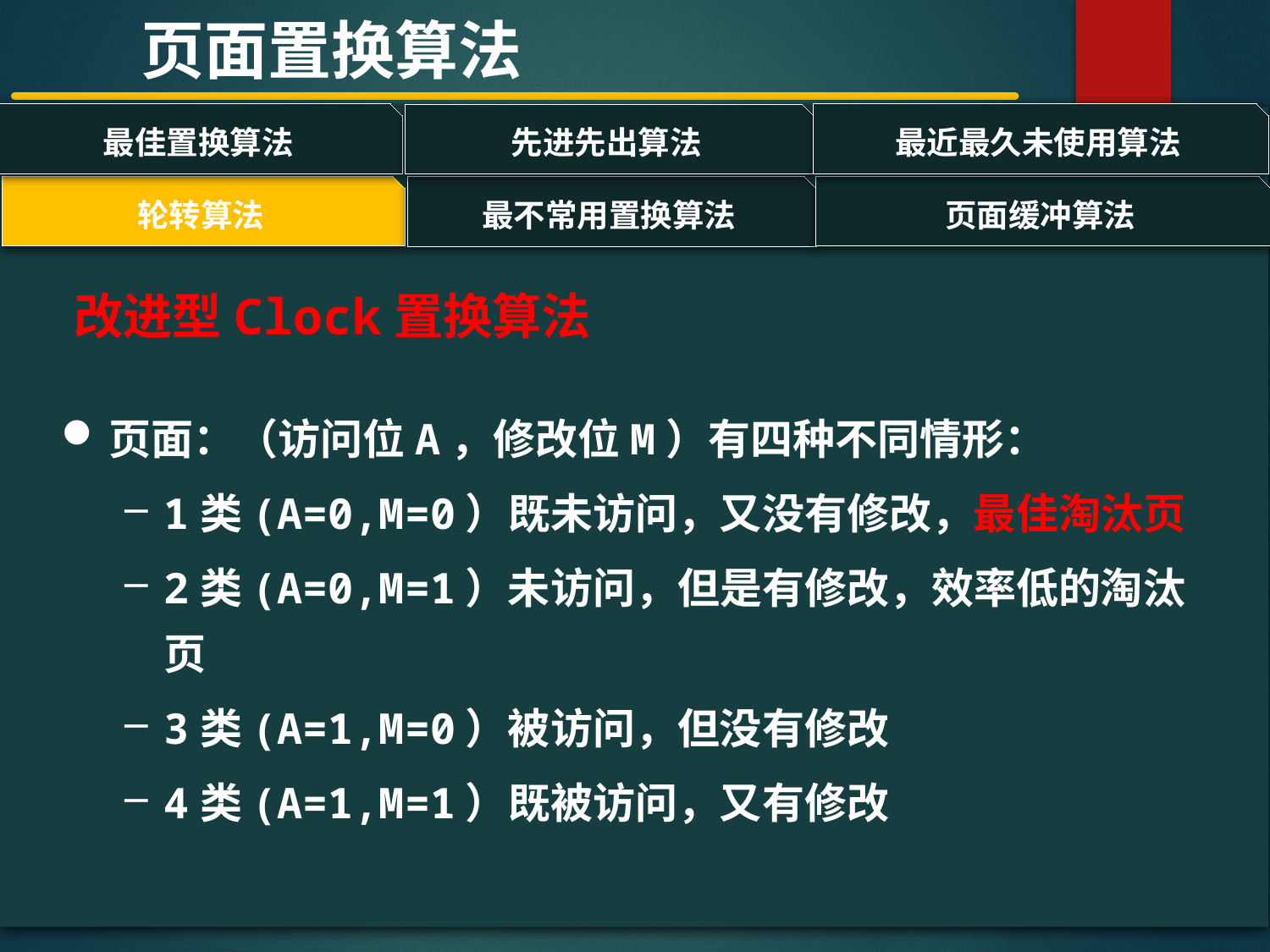

页面置换算法
最佳置换算法
最近最久未使用算法
先进先出算法
轮转算法
页面缓冲算法
最不常用置换算法
#
改进型Clock置换算法
页面：（访问位A，修改位M）有四种不同情形：
1类(A=0,M=0）既未访问，又没有修改，最佳淘汰页
2类(A=0,M=1）未访问，但是有修改，效率低的淘汰页
3类(A=1,M=0）被访问，但没有修改
4类(A=1,M=1）既被访问，又有修改